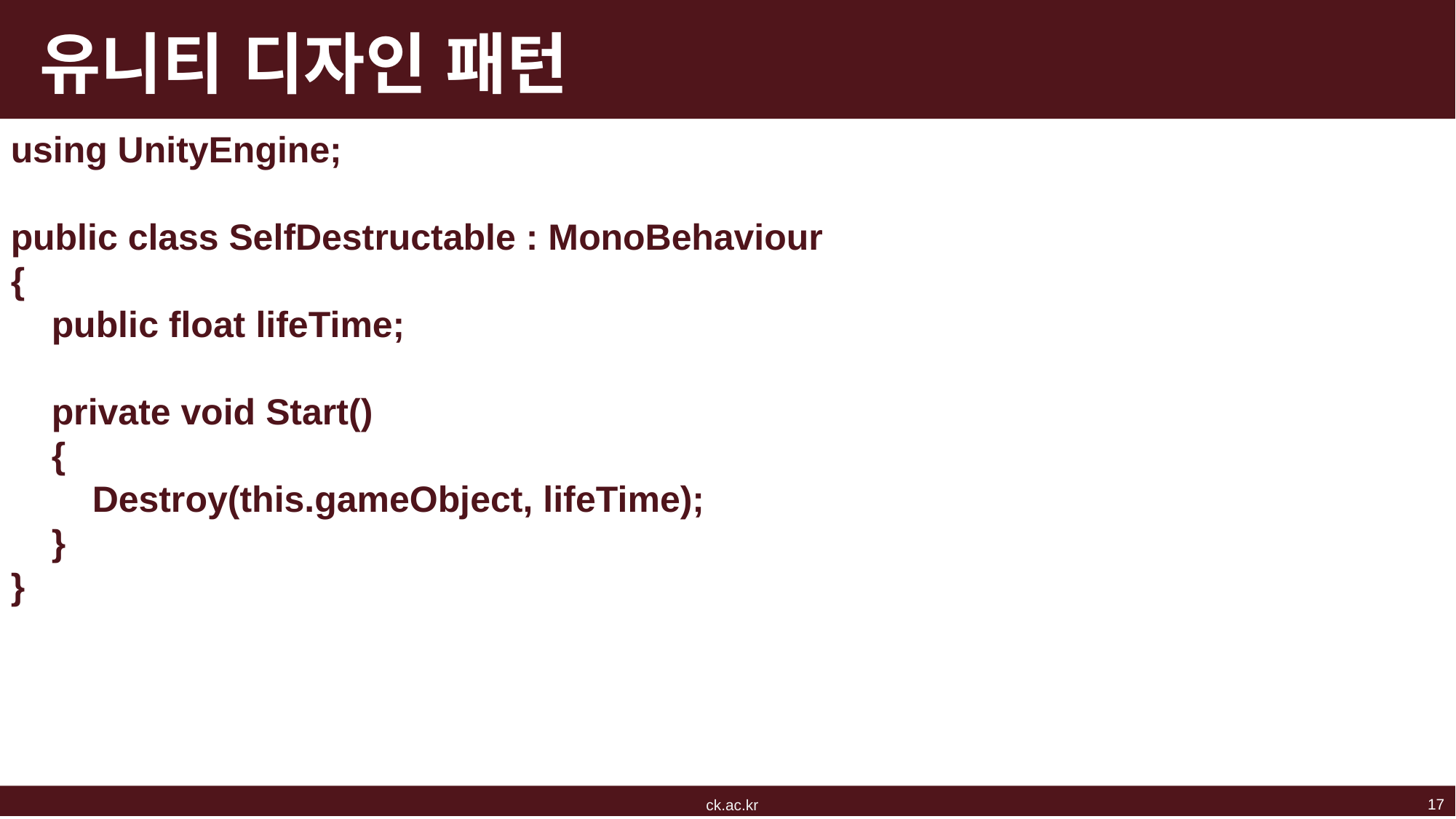

# 유니티 디자인 패턴
using UnityEngine;

public class SelfDestructable : MonoBehaviour
{
    public float lifeTime;

    private void Start()
    {
        Destroy(this.gameObject, lifeTime);
    }
}
17
ck.ac.kr